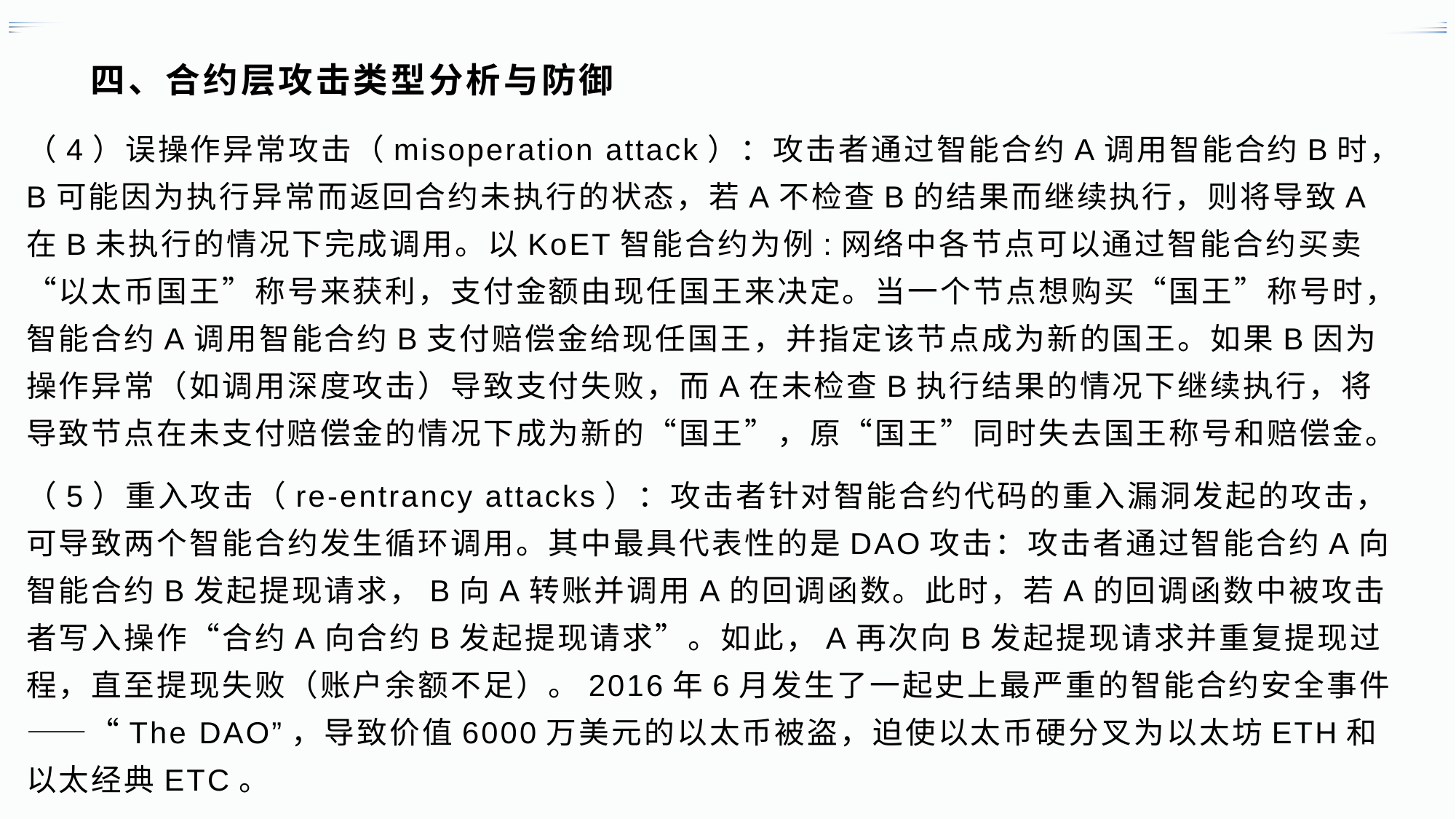

# 四、合约层攻击类型分析与防御
（4）误操作异常攻击（misoperation attack）：攻击者通过智能合约A调用智能合约B时，B可能因为执行异常而返回合约未执行的状态，若A不检查B的结果而继续执行，则将导致A在B未执行的情况下完成调用。以KoET智能合约为例:网络中各节点可以通过智能合约买卖“以太币国王”称号来获利，支付金额由现任国王来决定。当一个节点想购买“国王”称号时，智能合约A调用智能合约B支付赔偿金给现任国王，并指定该节点成为新的国王。如果B因为操作异常（如调用深度攻击）导致支付失败，而A在未检查B执行结果的情况下继续执行，将导致节点在未支付赔偿金的情况下成为新的“国王”，原“国王”同时失去国王称号和赔偿金。
（5）重入攻击（re-entrancy attacks）：攻击者针对智能合约代码的重入漏洞发起的攻击，可导致两个智能合约发生循环调用。其中最具代表性的是DAO攻击：攻击者通过智能合约A向智能合约B发起提现请求，B向A转账并调用A的回调函数。此时，若A的回调函数中被攻击者写入操作“合约A向合约B发起提现请求”。如此，A再次向B发起提现请求并重复提现过程，直至提现失败（账户余额不足）。2016年6月发生了一起史上最严重的智能合约安全事件——“The DAO”，导致价值6000万美元的以太币被盗，迫使以太币硬分叉为以太坊ETH和以太经典ETC。